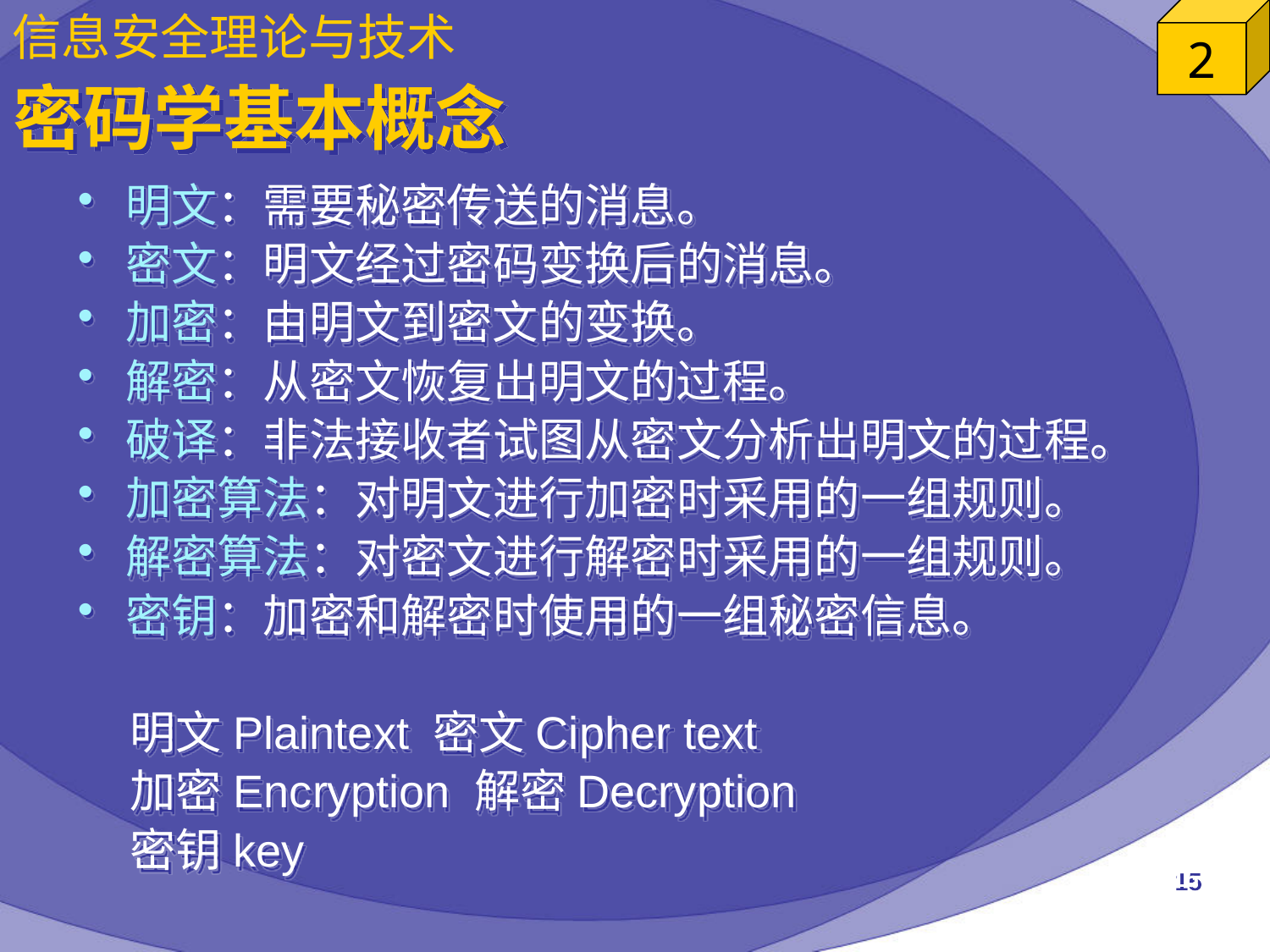

# 密码学基本概念
明文：需要秘密传送的消息。
密文：明文经过密码变换后的消息。
加密：由明文到密文的变换。
解密：从密文恢复出明文的过程。
破译：非法接收者试图从密文分析出明文的过程。
加密算法：对明文进行加密时采用的一组规则。
解密算法：对密文进行解密时采用的一组规则。
密钥：加密和解密时使用的一组秘密信息。

    明文Plaintext 密文Cipher text
    加密Encryption 解密Decryption
    密钥key
15